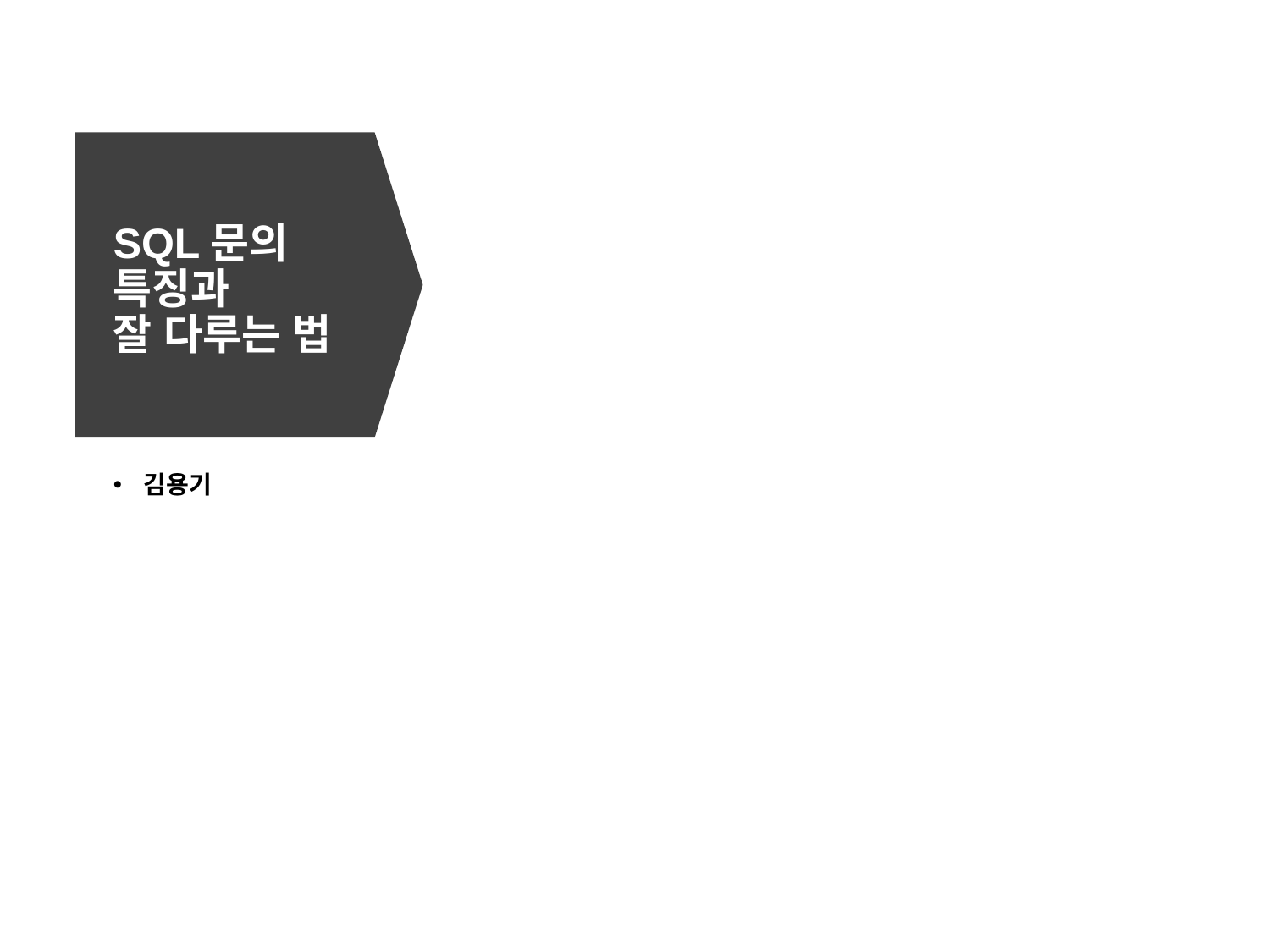

# SQL문의 특징과 잘 다루는 법
김용기